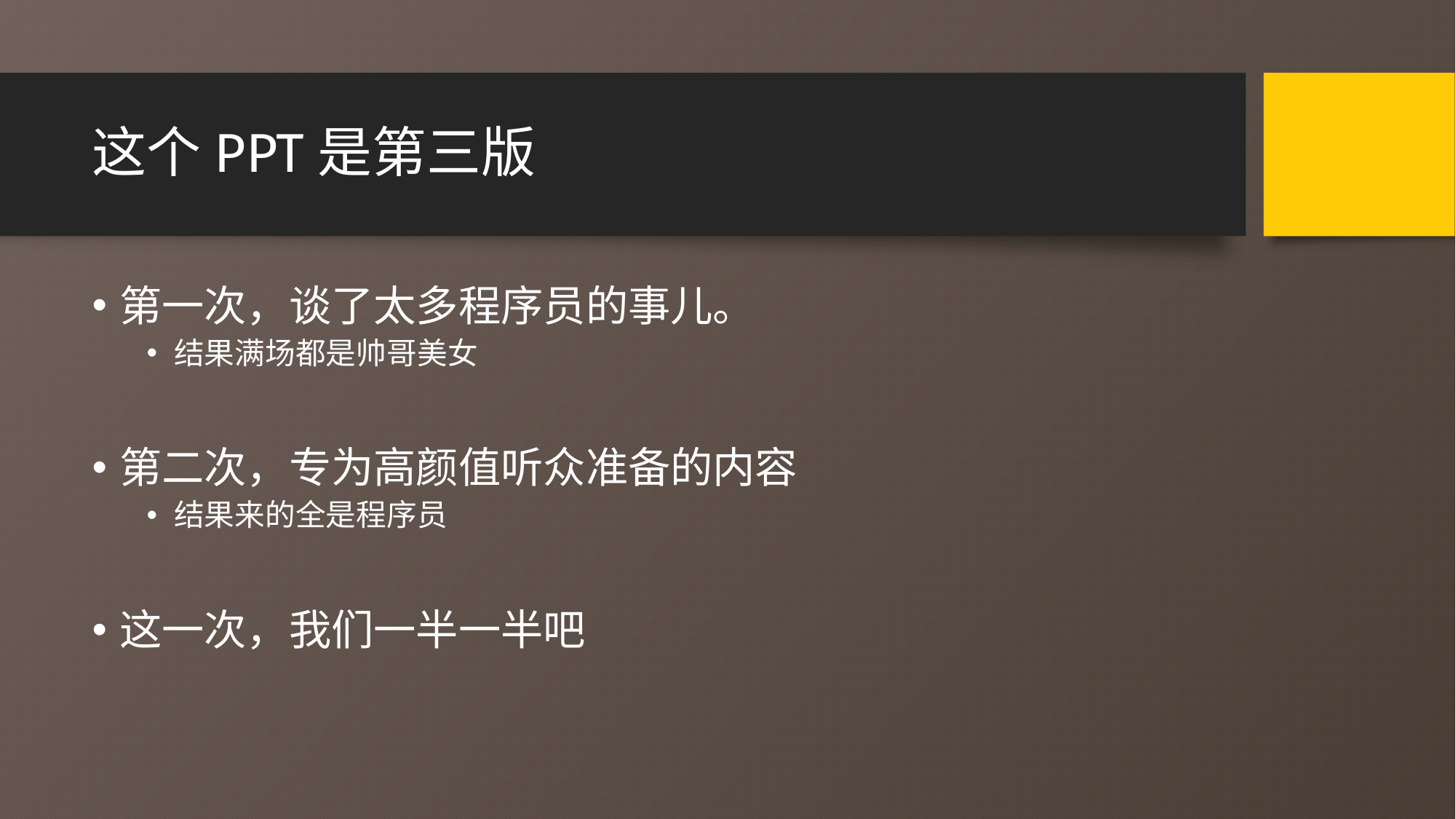

# 这个PPT是第三版
第一次，谈了太多程序员的事儿。
结果满场都是帅哥美女

第二次，专为高颜值听众准备的内容
结果来的全是程序员

这一次，我们一半一半吧